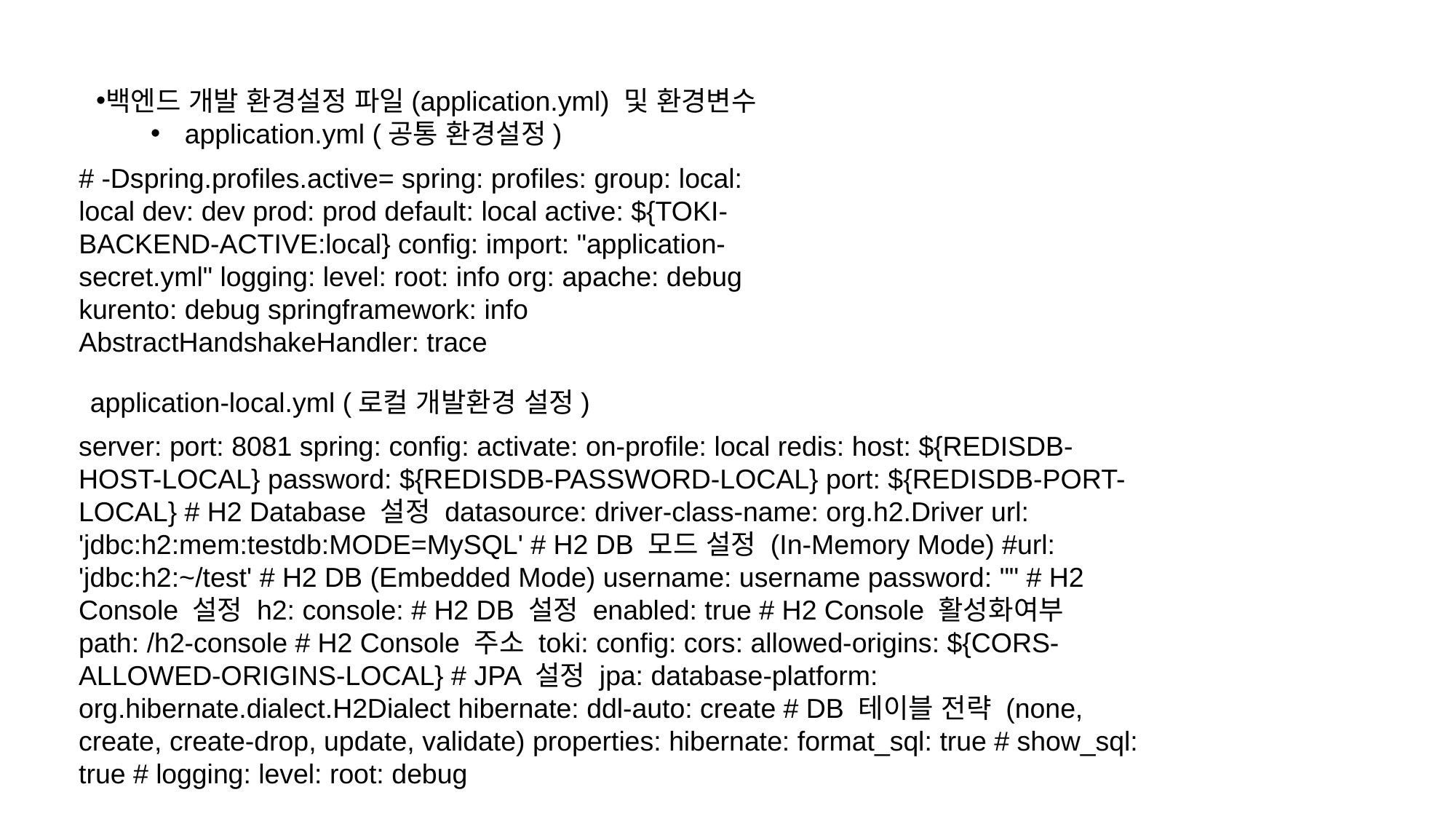

백엔드 개발 환경설정 파일(application.yml) 및 환경변수
application.yml (공통 환경설정)
# -Dspring.profiles.active= spring: profiles: group: local: local dev: dev prod: prod default: local active: ${TOKI-BACKEND-ACTIVE:local} config: import: "application-secret.yml" logging: level: root: info org: apache: debug kurento: debug springframework: info AbstractHandshakeHandler: trace
application-local.yml (로컬 개발환경 설정)
server: port: 8081 spring: config: activate: on-profile: local redis: host: ${REDISDB-HOST-LOCAL} password: ${REDISDB-PASSWORD-LOCAL} port: ${REDISDB-PORT-LOCAL} # H2 Database 설정 datasource: driver-class-name: org.h2.Driver url: 'jdbc:h2:mem:testdb:MODE=MySQL' # H2 DB 모드 설정 (In-Memory Mode) #url: 'jdbc:h2:~/test' # H2 DB (Embedded Mode) username: username password: "" # H2 Console 설정 h2: console: # H2 DB 설정 enabled: true # H2 Console 활성화여부 path: /h2-console # H2 Console 주소 toki: config: cors: allowed-origins: ${CORS-ALLOWED-ORIGINS-LOCAL} # JPA 설정 jpa: database-platform: org.hibernate.dialect.H2Dialect hibernate: ddl-auto: create # DB 테이블 전략 (none, create, create-drop, update, validate) properties: hibernate: format_sql: true # show_sql: true # logging: level: root: debug